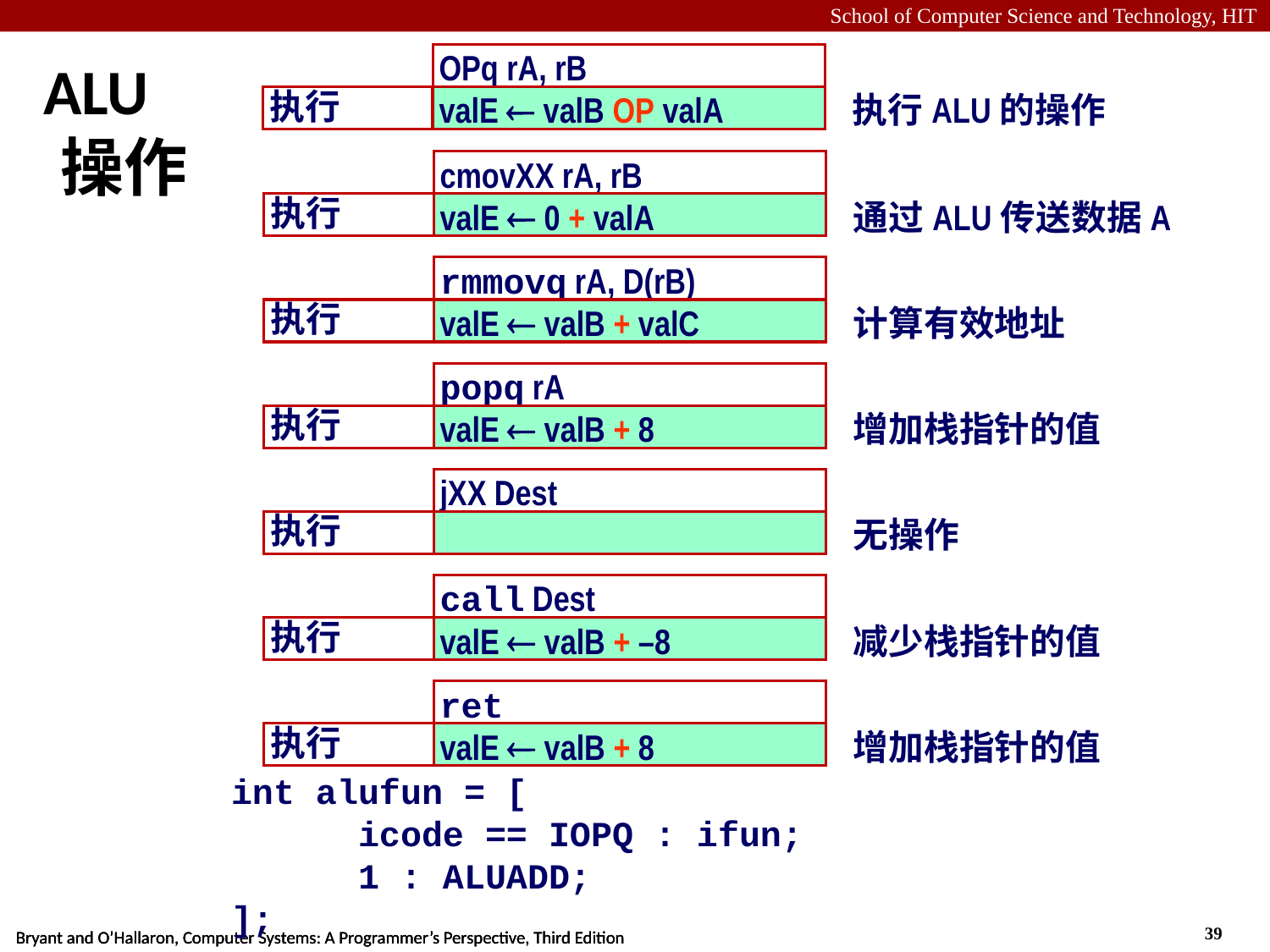

OPq rA, rB
执行
valE ← valB OP valA

执行ALU的操作
cmovXX rA, rB
执行
valE ← 0 + valA

通过ALU传送数据A
rmmovq rA, D(rB)
执行
valE ← valB + valC

计算有效地址
popq rA
执行
valE ← valB + 8

增加栈指针的值
jXX Dest
执行

无操作
call Dest
执行
valE ← valB + –8

减少栈指针的值
ret
执行
valE ← valB + 8

增加栈指针的值
# ALU 操作
int alufun = [
	icode == IOPQ : ifun;
	1 : ALUADD;
];